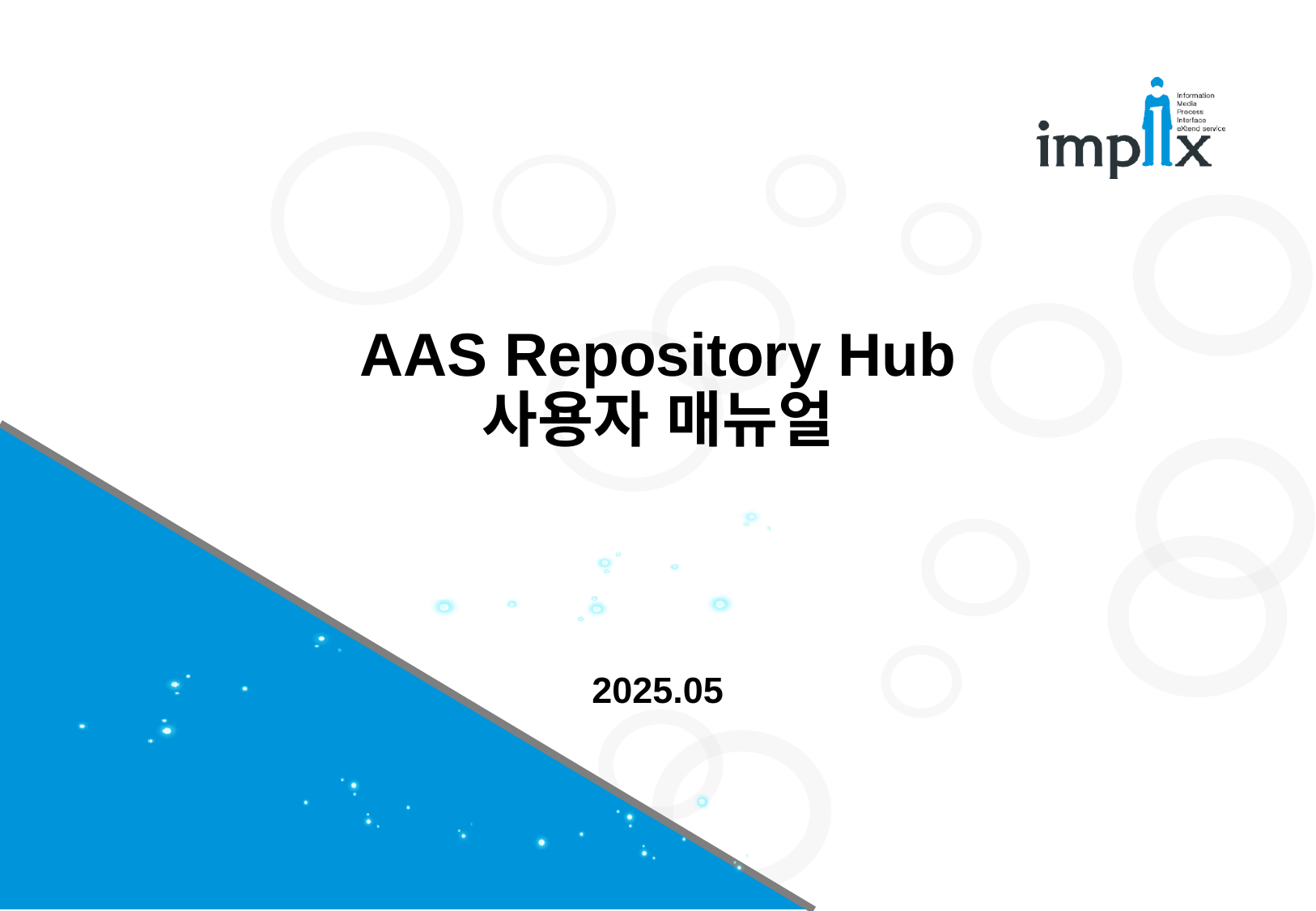

# AAS Repository Hub 사용자 매뉴얼
2025.05